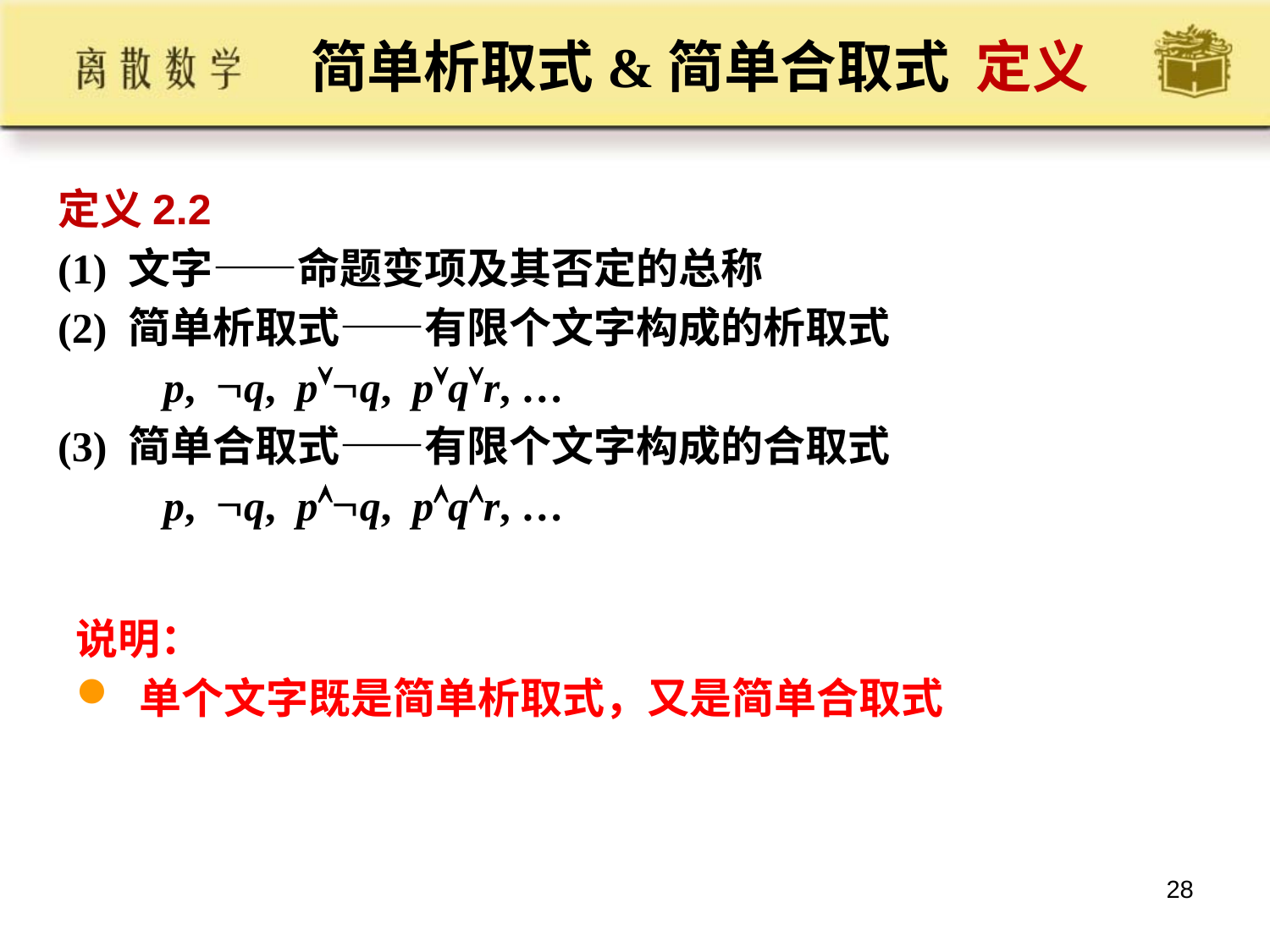

# 简单析取式&简单合取式  定义
定义2.2
(1) 文字——命题变项及其否定的总称
(2) 简单析取式——有限个文字构成的析取式
          p,  ¬q,  p∨¬q,  p∨q∨r, …
(3) 简单合取式——有限个文字构成的合取式
          p,  ¬q,  p∧¬q,  p∧q∧r, …

说明：
单个文字既是简单析取式，又是简单合取式
28